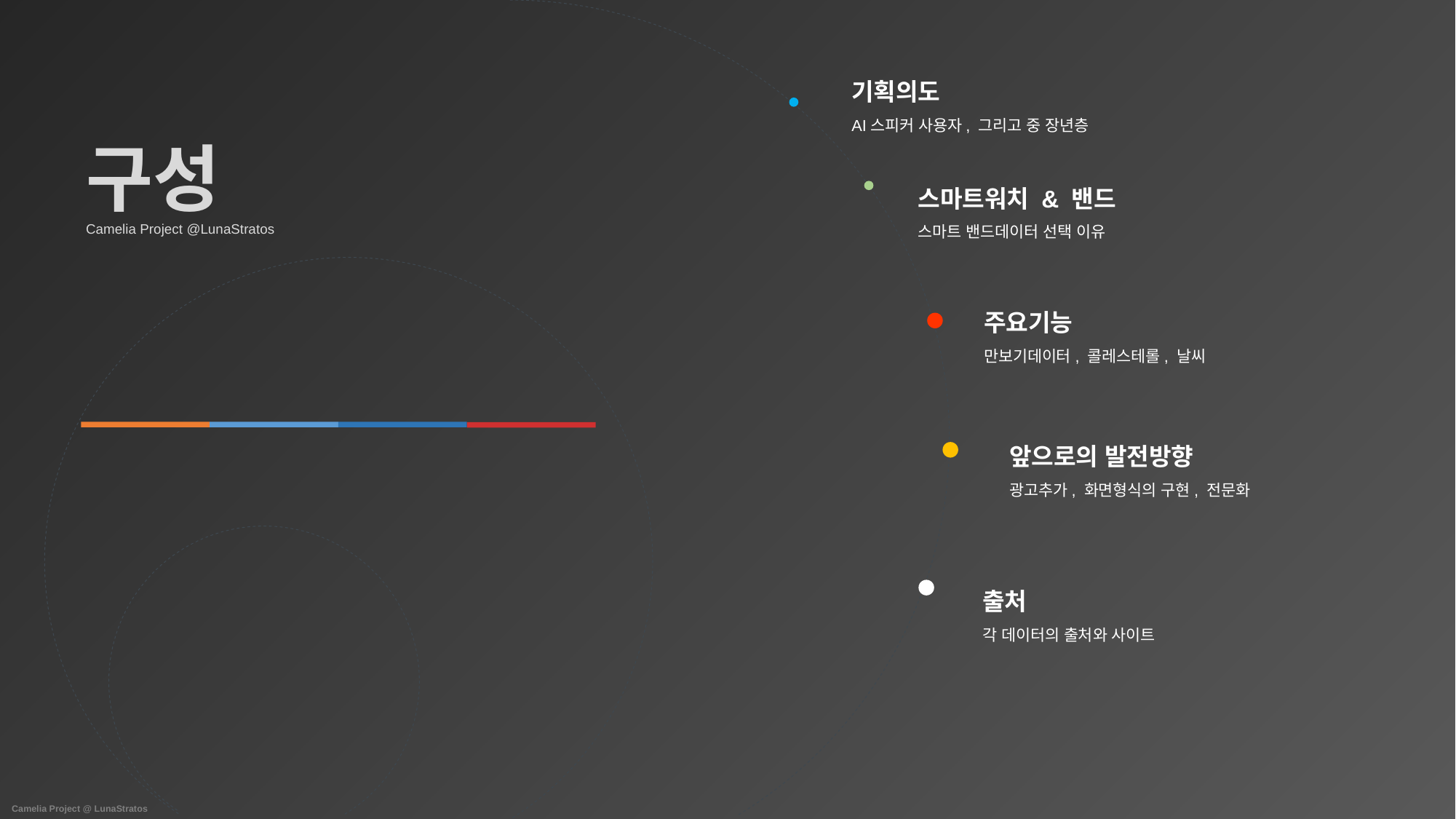

기획의도
AI스피커 사용자, 그리고 중 장년층
구성
Camelia Project @LunaStratos
스마트워치 & 밴드
스마트 밴드데이터 선택 이유
주요기능
만보기데이터, 콜레스테롤, 날씨

앞으로의 발전방향
광고추가, 화면형식의 구현, 전문화
출처
각 데이터의 출처와 사이트
Camelia Project @ LunaStratos